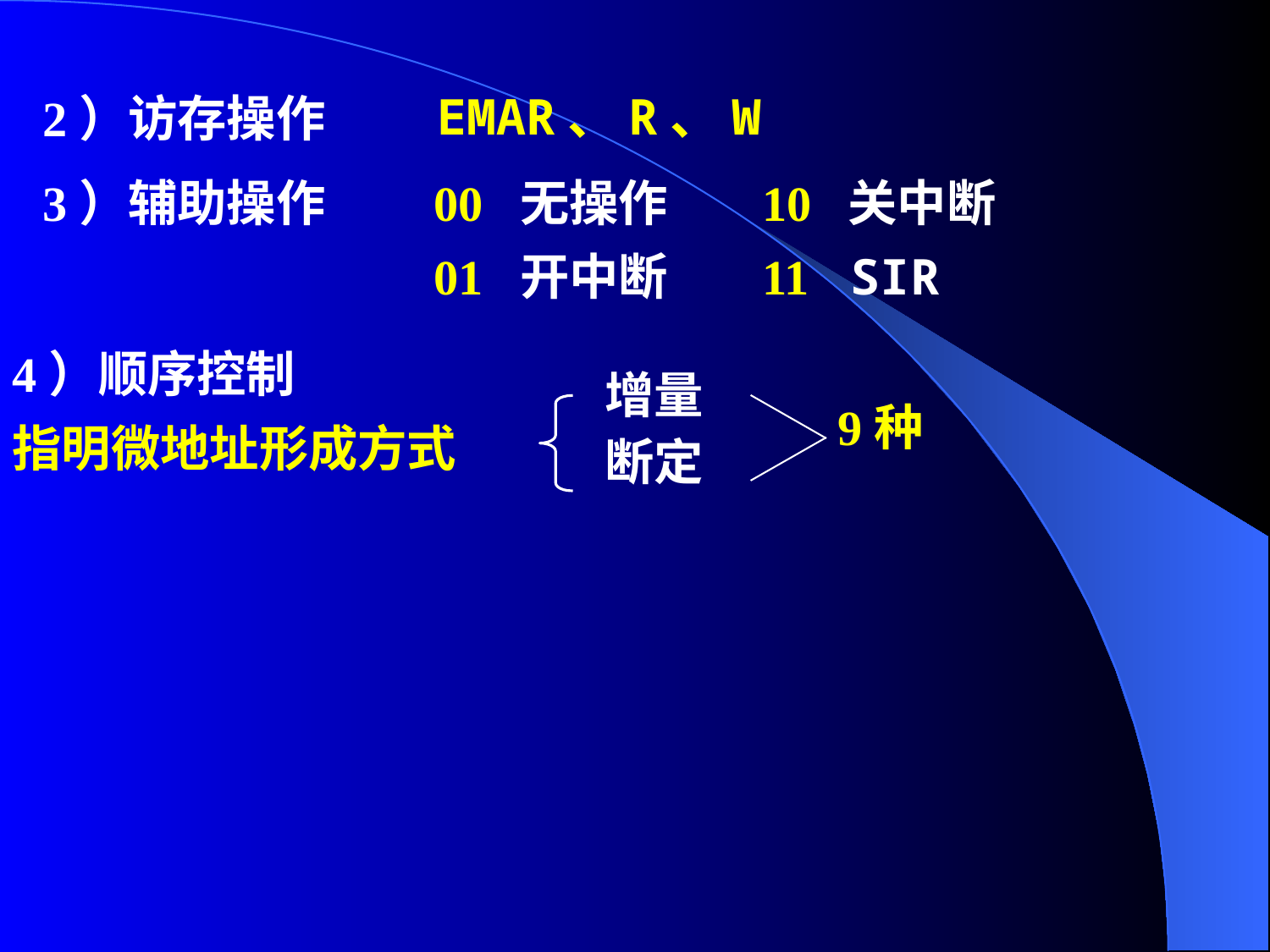

EMAR、R、W
2）访存操作
3）辅助操作
00  无操作
10  关中断
01  开中断
11  SIR
4）顺序控制
增量
断定

9种
指明微地址形成方式